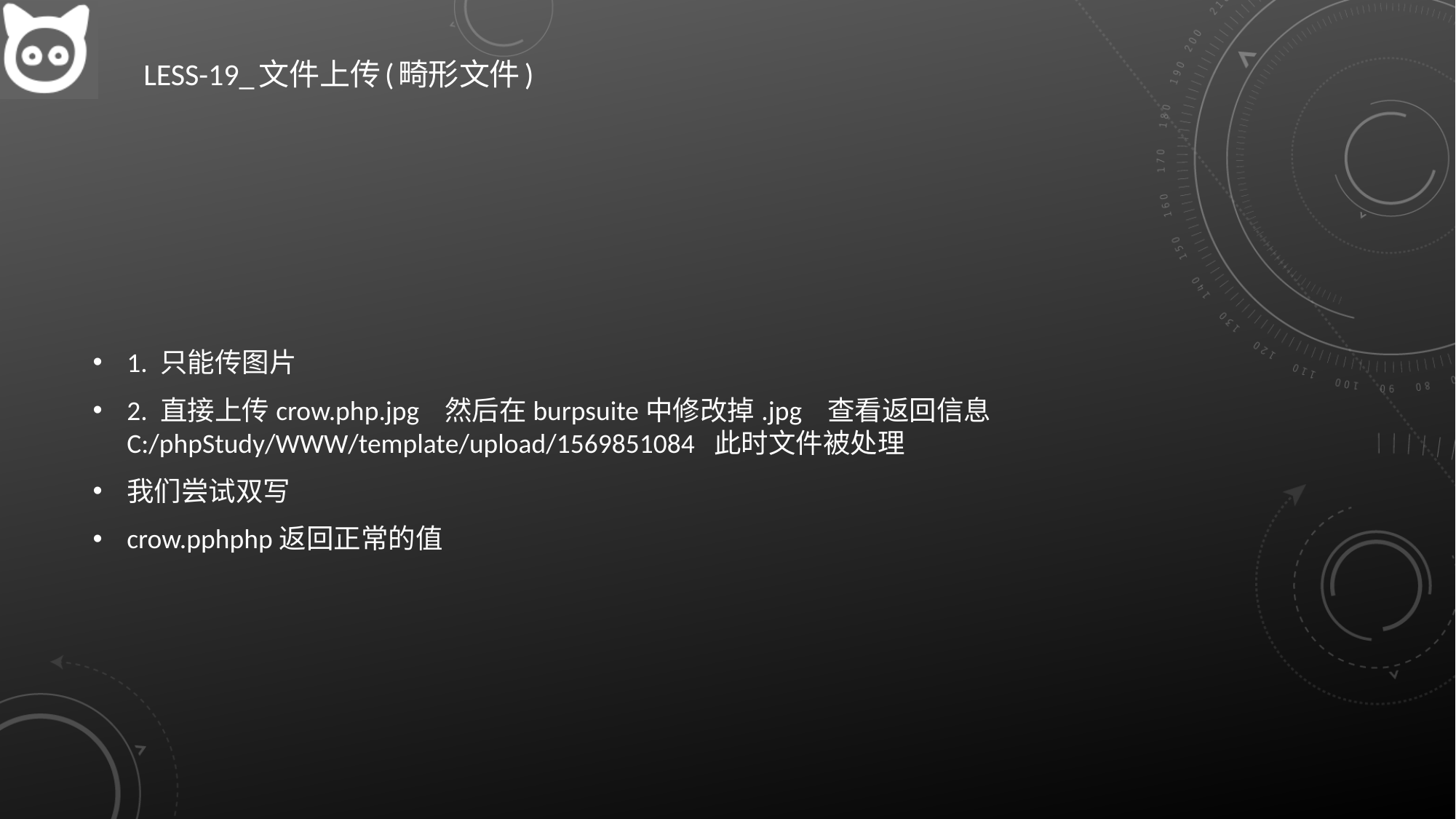

# Less-19_文件上传(畸形文件)
1. 只能传图片
2. 直接上传crow.php.jpg   然后在burpsuite中修改掉.jpg   查看返回信息 C:/phpStudy/WWW/template/upload/1569851084  此时文件被处理
我们尝试双写
crow.pphphp返回正常的值